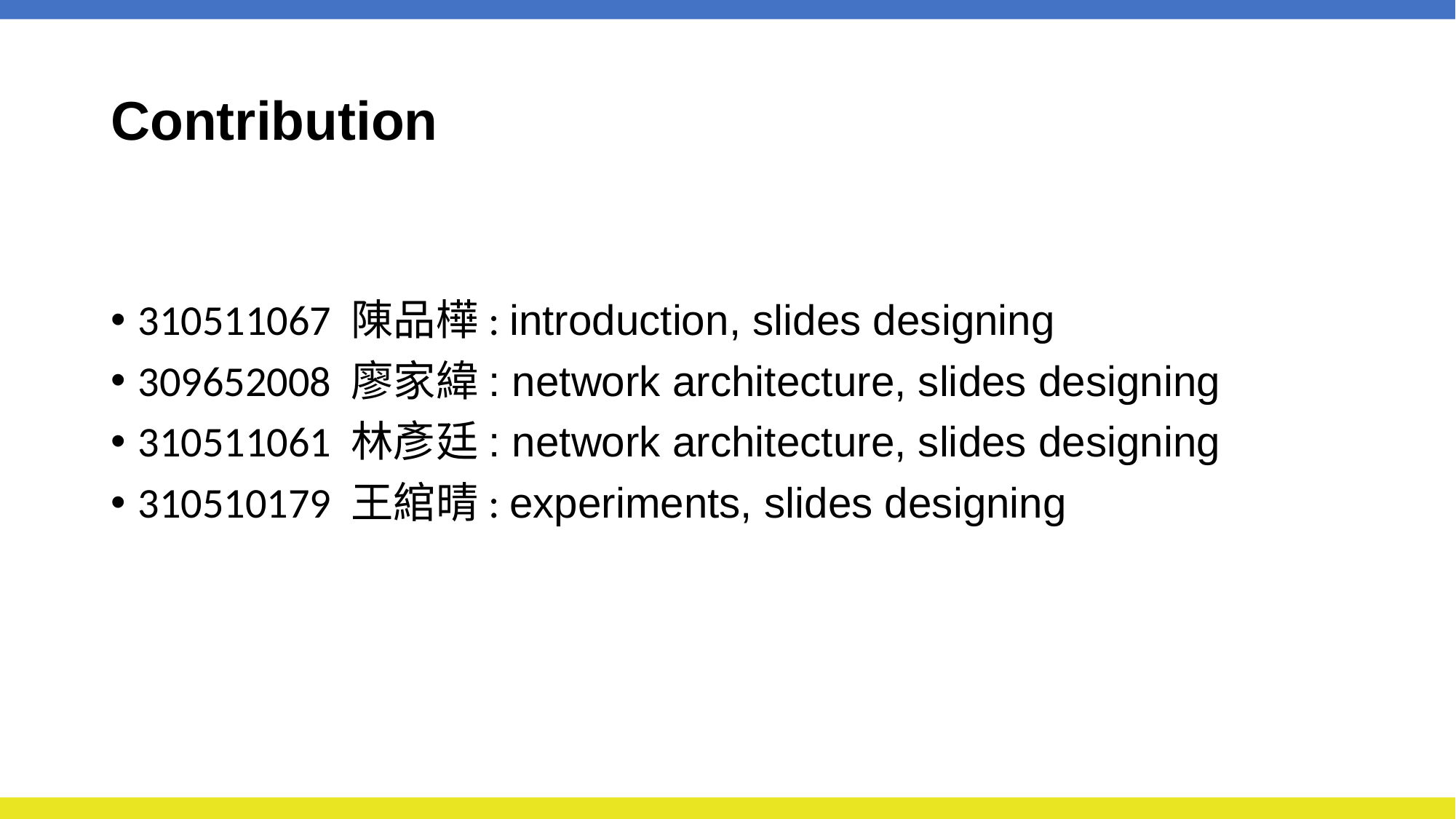

# Contribution
310511067 陳品樺: introduction, slides designing
309652008 廖家緯: network architecture, slides designing
310511061 林彥廷: network architecture, slides designing
310510179 王綰晴: experiments, slides designing